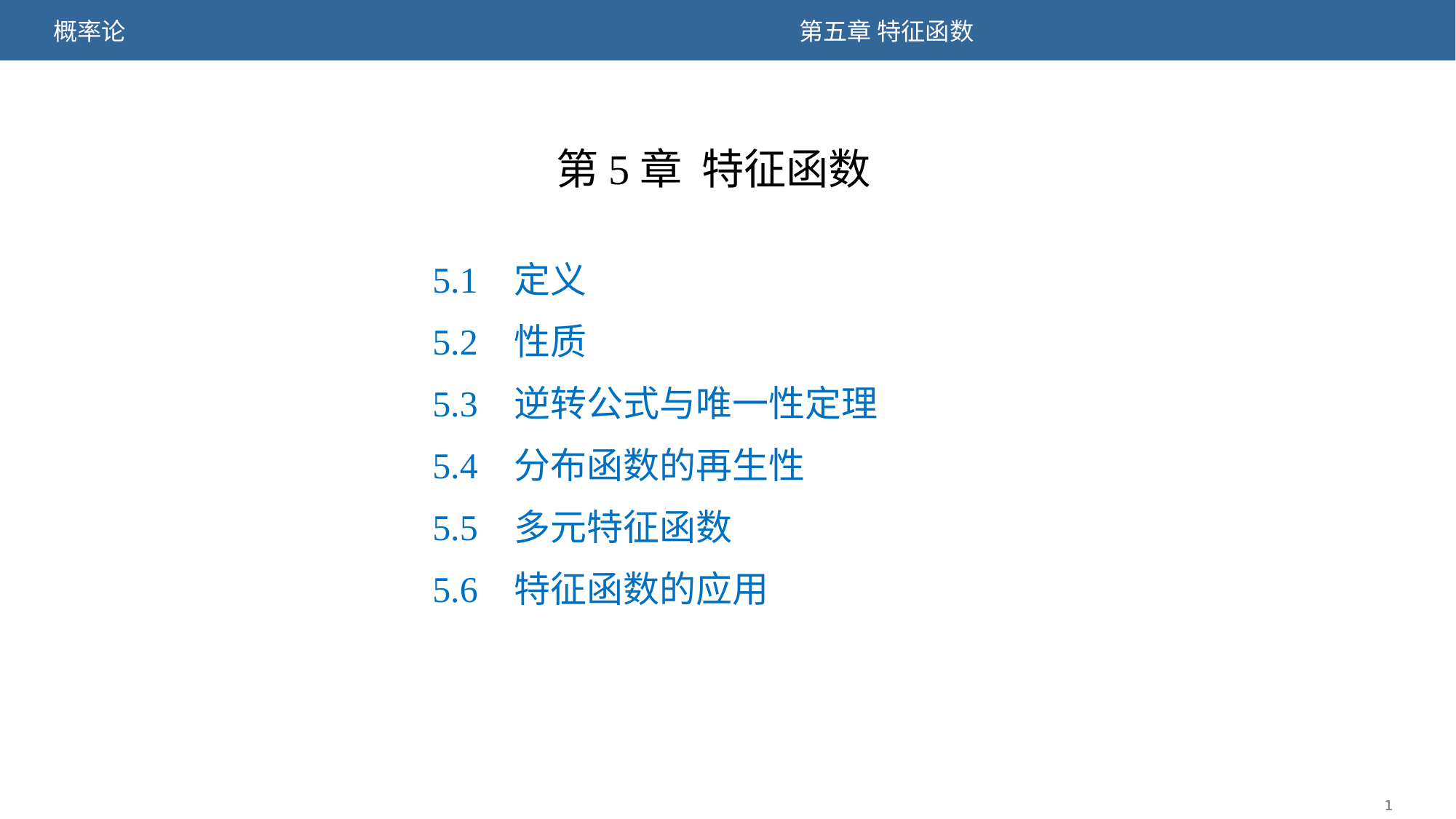

第5章  特征函数
5.1   定义
5.2   性质
5.3   逆转公式与唯一性定理
5.4   分布函数的再生性
5.5   多元特征函数
5.6   特征函数的应用